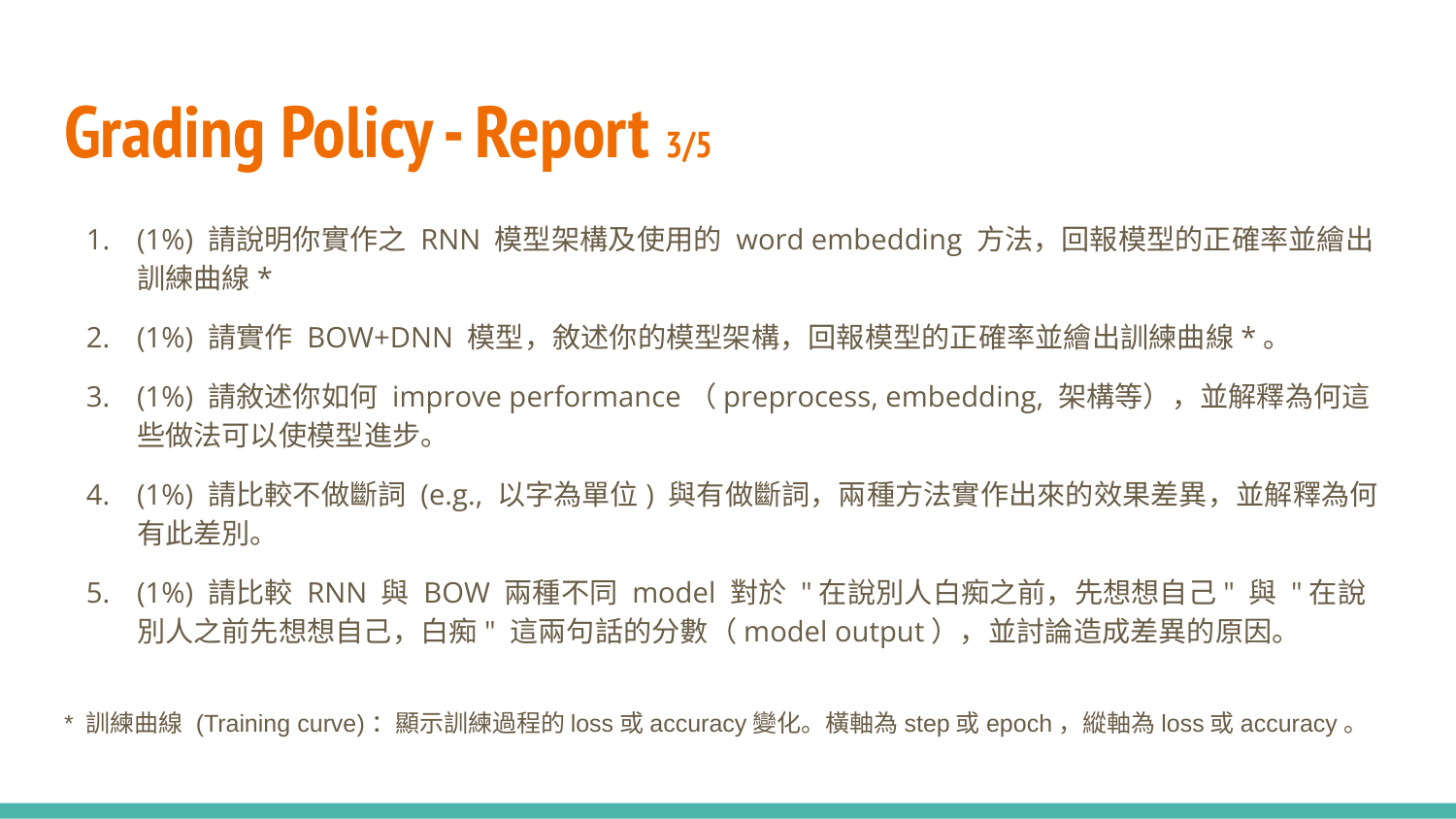

# Grading Policy - Report 3/5
(1%) 請說明你實作之 RNN 模型架構及使用的 word embedding 方法，回報模型的正確率並繪出訓練曲線*
(1%) 請實作 BOW+DNN 模型，敘述你的模型架構，回報模型的正確率並繪出訓練曲線*。
(1%) 請敘述你如何 improve performance（preprocess, embedding, 架構等），並解釋為何這些做法可以使模型進步。
(1%) 請比較不做斷詞 (e.g., 以字為單位) 與有做斷詞，兩種方法實作出來的效果差異，並解釋為何有此差別。
(1%) 請比較 RNN 與 BOW 兩種不同 model 對於 "在說別人白痴之前，先想想自己" 與 "在說別人之前先想想自己，白痴" 這兩句話的分數（model output），並討論造成差異的原因。
* 訓練曲線 (Training curve)：顯示訓練過程的loss或accuracy變化。橫軸為step或epoch，縱軸為loss或accuracy。